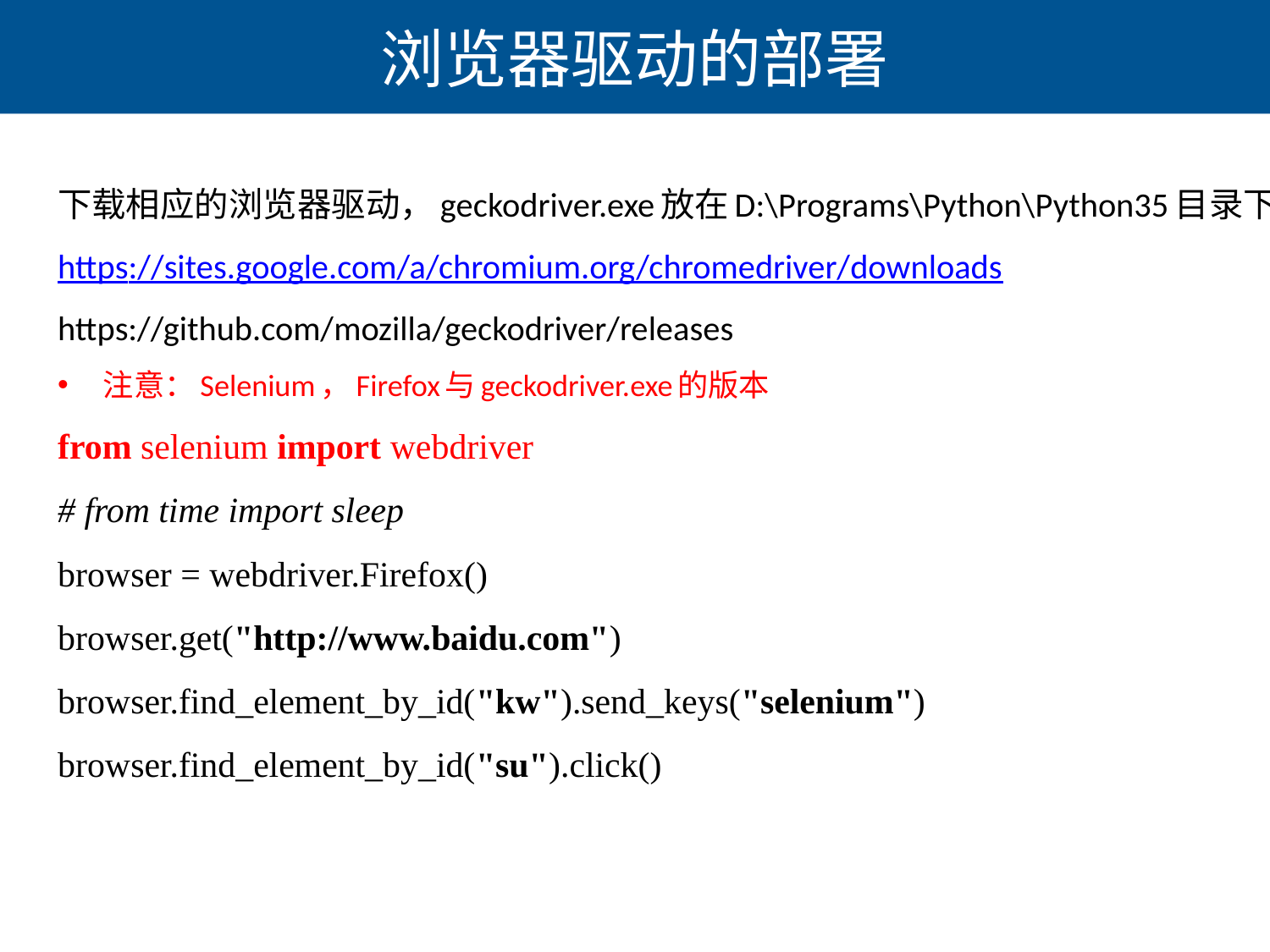

# 浏览器驱动的部署
下载相应的浏览器驱动，geckodriver.exe放在D:\Programs\Python\Python35目录下
https://sites.google.com/a/chromium.org/chromedriver/downloads
https://github.com/mozilla/geckodriver/releases
注意：Selenium，Firefox与geckodriver.exe的版本
from selenium import webdriver
# from time import sleep
browser = webdriver.Firefox()
browser.get("http://www.baidu.com")
browser.find_element_by_id("kw").send_keys("selenium")
browser.find_element_by_id("su").click()